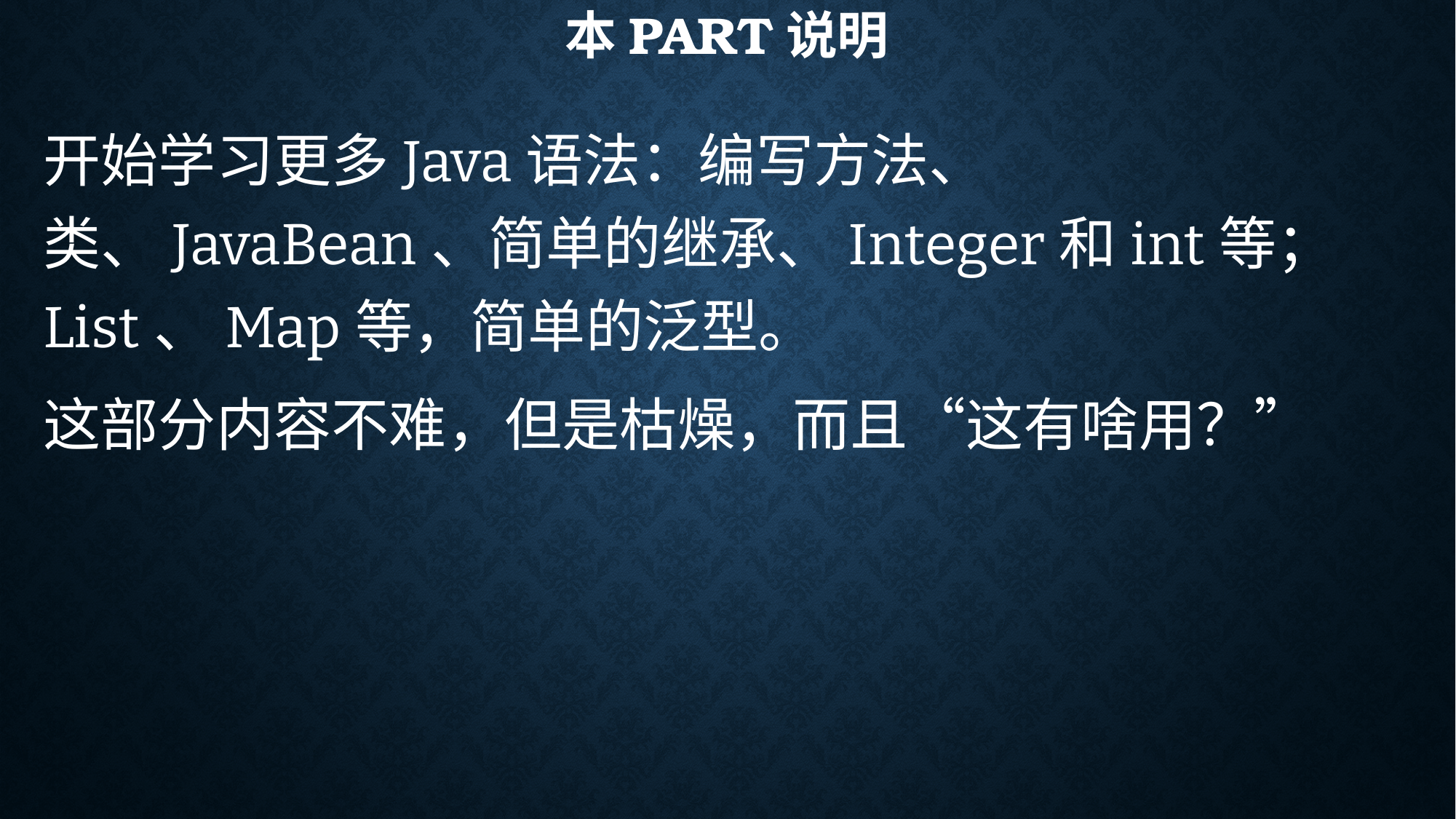

# 本Part说明
开始学习更多Java语法：编写方法、类、JavaBean、简单的继承、Integer和int等；List、Map等，简单的泛型。
这部分内容不难，但是枯燥，而且“这有啥用？”